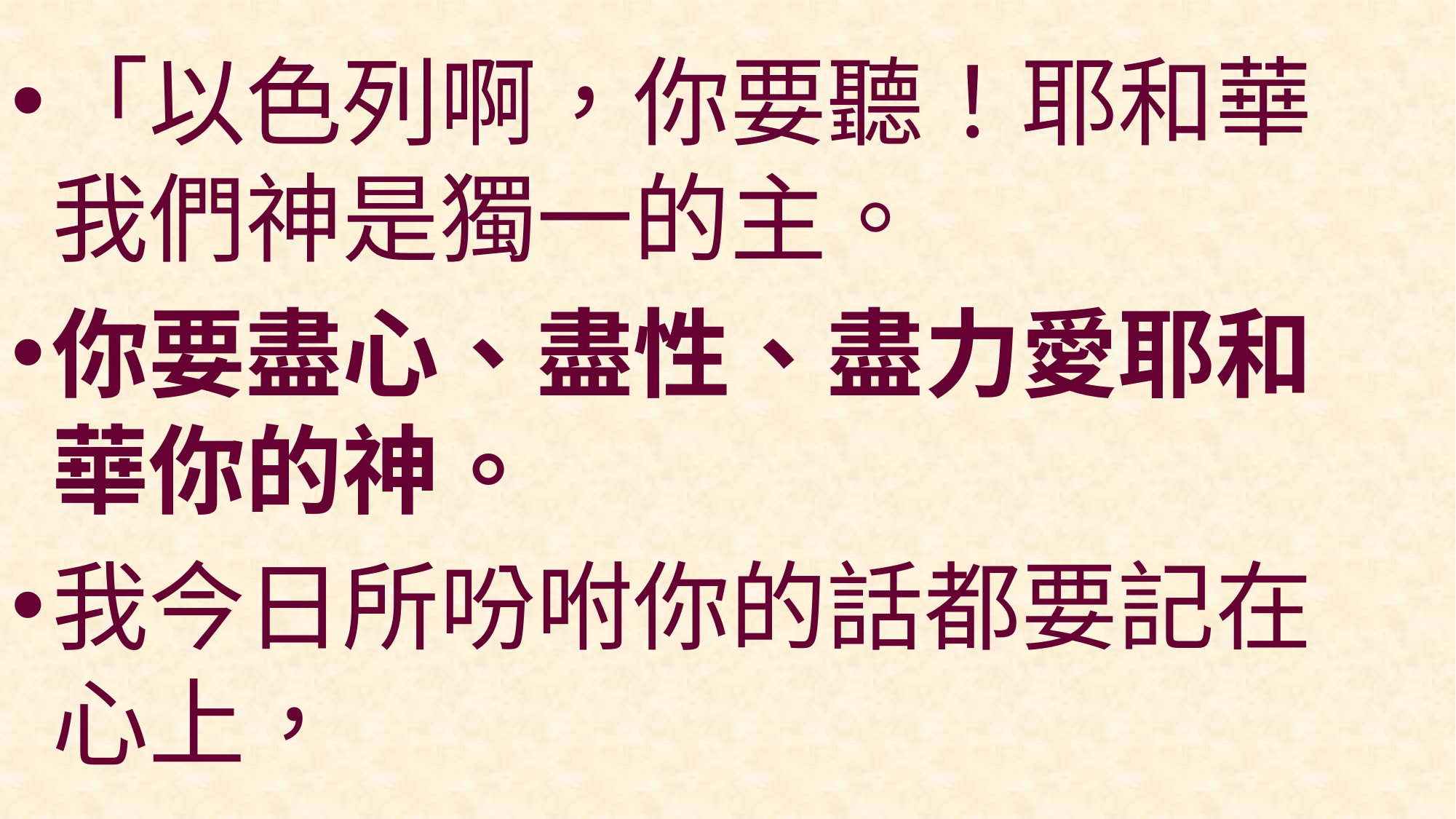

「以色列啊，你要聽！耶和華我們神是獨一的主。
你要盡心、盡性、盡力愛耶和華你的神。
我今日所吩咐你的話都要記在心上，